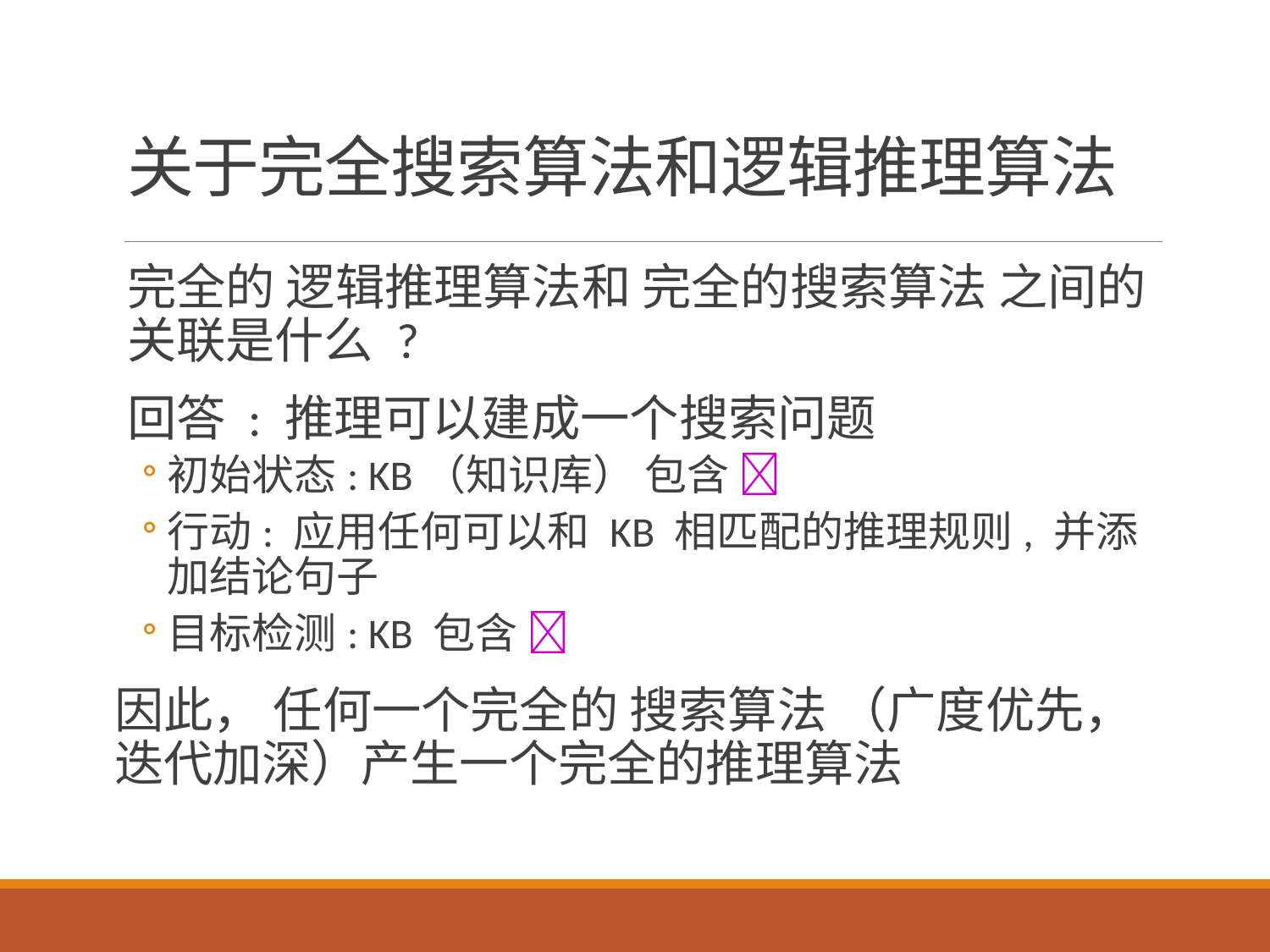

# 关于完全搜索算法和逻辑推理算法
完全的 逻辑推理算法和 完全的搜索算法 之间的关联是什么 ?
回答 : 推理可以建成一个搜索问题
初始状态: KB（知识库） 包含 α
行动: 应用任何可以和 KB 相匹配的推理规则, 并添加结论句子
目标检测: KB 包含 β
因此， 任何一个完全的 搜索算法 （广度优先，迭代加深）产生一个完全的推理算法